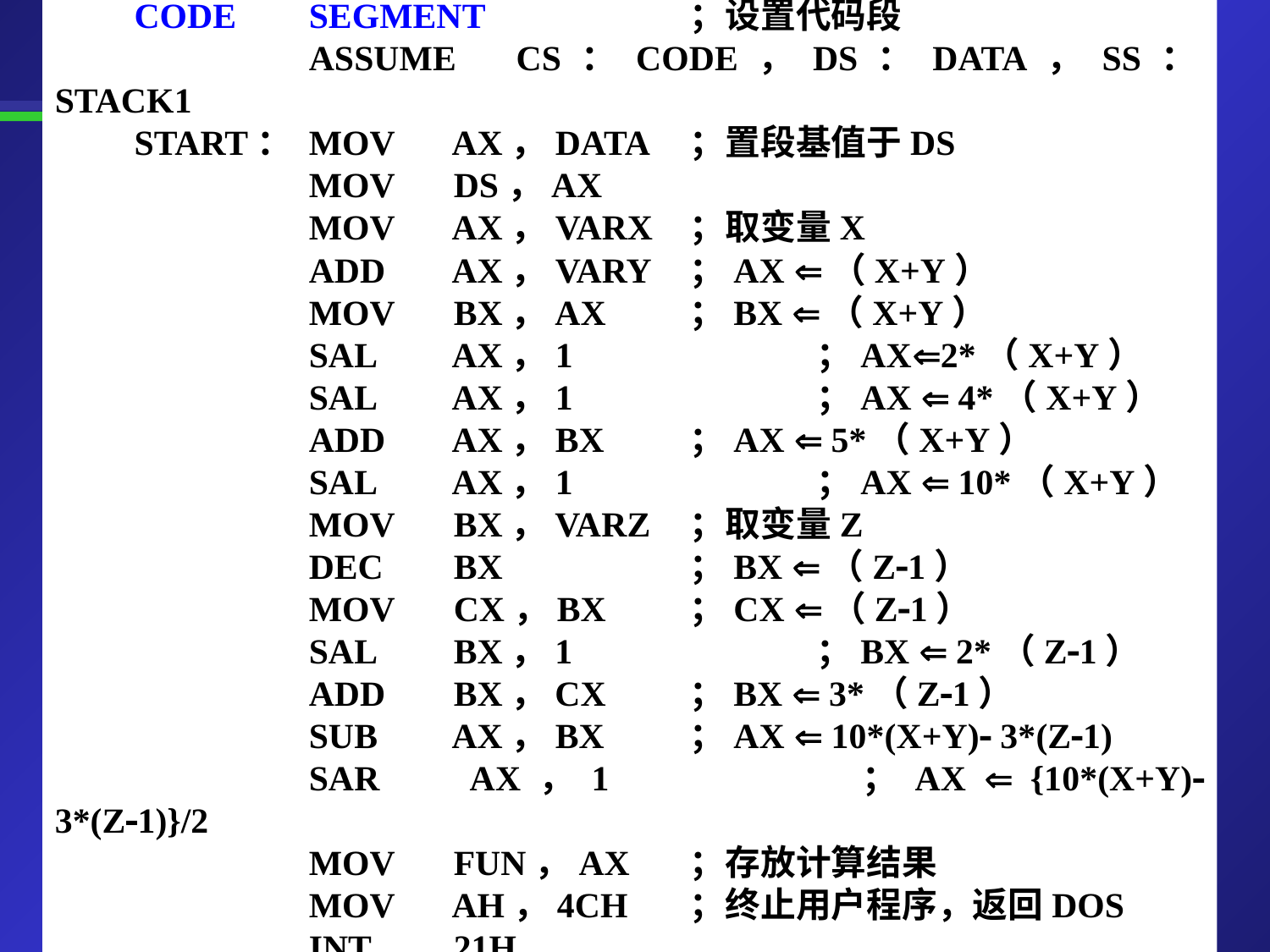

CODE	SEGMENT		；设置代码段
		ASSUME   CS：CODE，DS：DATA，SS：STACK1
START：	MOV	  AX，DATA	；置段基值于DS
		MOV	  DS，AX
		MOV	  AX，VARX	；取变量X
		ADD	  AX，VARY	；AX ⇐（X+Y）
		MOV	  BX，AX	；BX ⇐（X+Y）
		SAL	  AX，1		；AX⇐2*（X+Y）
		SAL	  AX，1		；AX ⇐ 4*（X+Y）
		ADD	  AX，BX	；AX ⇐ 5*（X+Y）
		SAL	  AX，1		；AX ⇐ 10*（X+Y）
		MOV	  BX，VARZ	；取变量Z
		DEC	  BX		；BX ⇐（Z−1）
		MOV	  CX，BX	；CX ⇐（Z−1）
		SAL	  BX，1		；BX ⇐ 2*（Z−1）
		ADD	  BX，CX	；BX ⇐ 3*（Z−1）
		SUB	  AX，BX	；AX ⇐ 10*(X+Y)− 3*(Z−1)
		SAR	  AX，1		；AX ⇐ {10*(X+Y)− 3*(Z−1)}/2
		MOV	  FUN，AX	；存放计算结果
		MOV	  AH，4CH	；终止用户程序，返回DOS
		INT	  21H
CODE	ENDS
		END  START
7